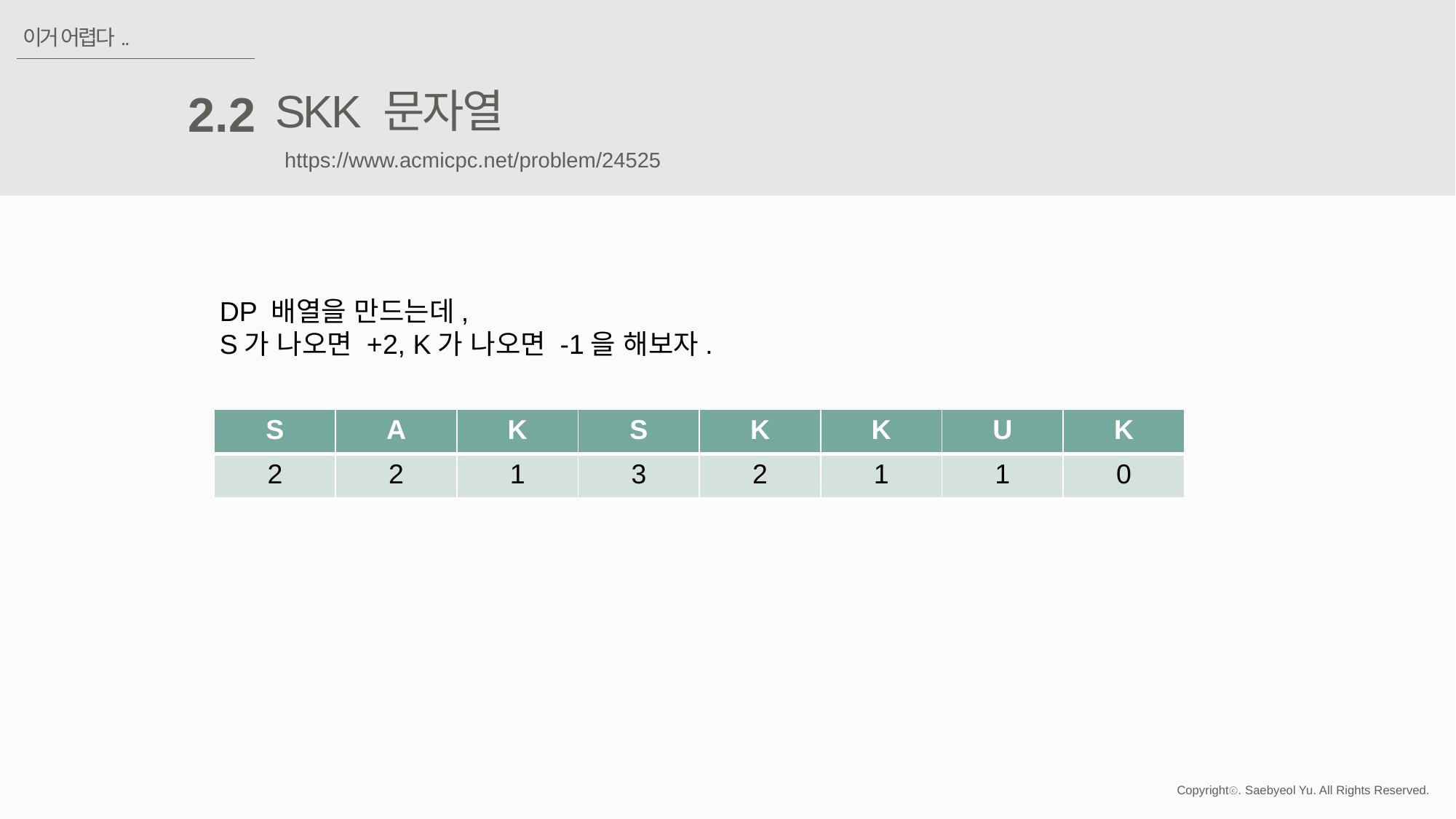

이거 어렵다..
SKK 문자열
2.2
https://www.acmicpc.net/problem/24525
DP 배열을 만드는데,
S가 나오면 +2, K가 나오면 -1을 해보자.
| S | A | K | S | K | K | U | K |
| --- | --- | --- | --- | --- | --- | --- | --- |
| 2 | 2 | 1 | 3 | 2 | 1 | 1 | 0 |